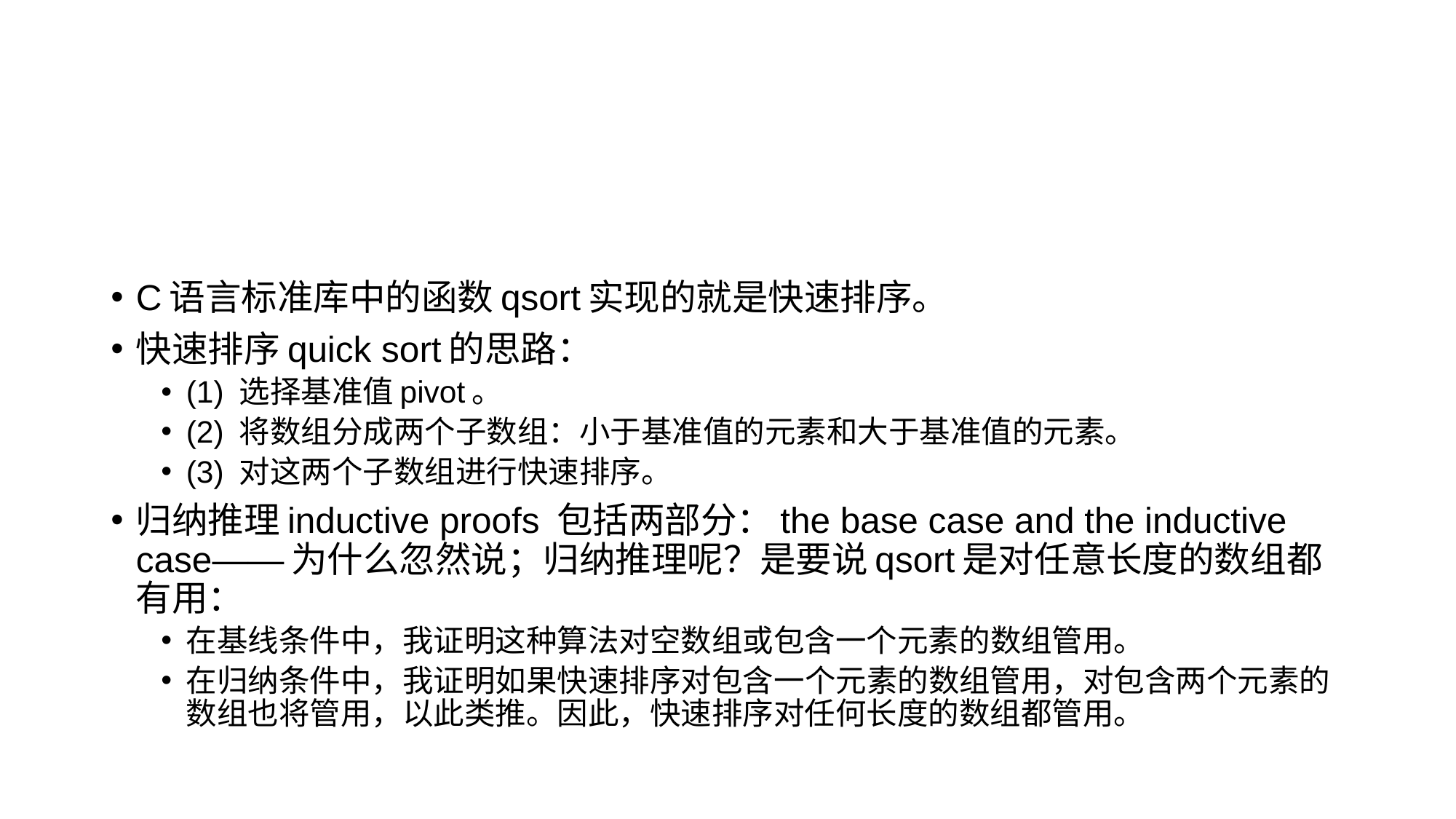

#

C语言标准库中的函数qsort实现的就是快速排序。
快速排序quick sort的思路：
(1) 选择基准值pivot。
(2) 将数组分成两个子数组：小于基准值的元素和大于基准值的元素。
(3) 对这两个子数组进行快速排序。
归纳推理inductive proofs 包括两部分：the base case and the inductive case——为什么忽然说；归纳推理呢？是要说qsort是对任意长度的数组都有用：
在基线条件中，我证明这种算法对空数组或包含一个元素的数组管用。
在归纳条件中，我证明如果快速排序对包含一个元素的数组管用，对包含两个元素的数组也将管用，以此类推。因此，快速排序对任何长度的数组都管用。